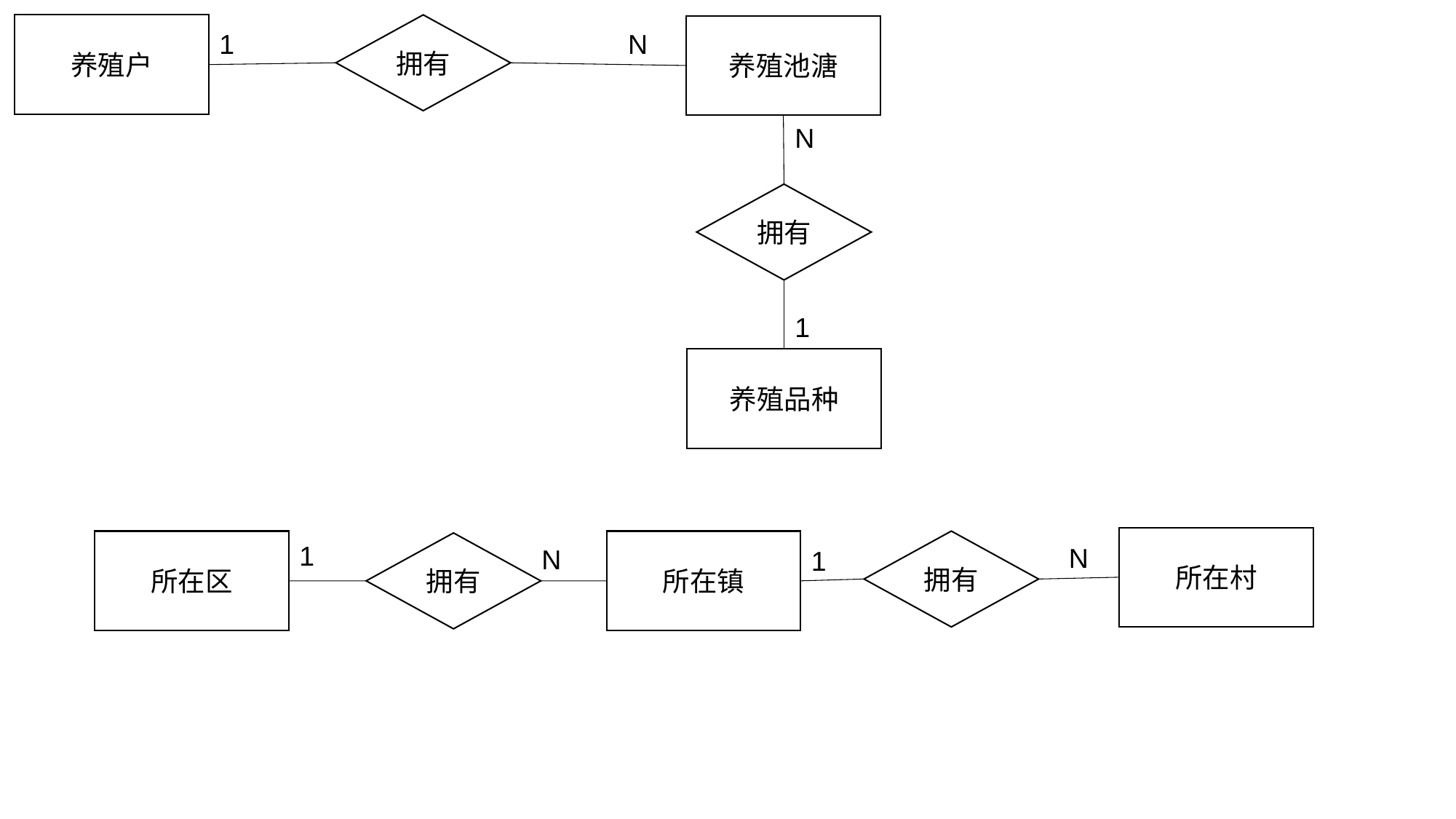

养殖户
拥有
养殖池溏
1
N
N
拥有
1
养殖品种
所在村
所在区
所在镇
拥有
拥有
1
N
N
1